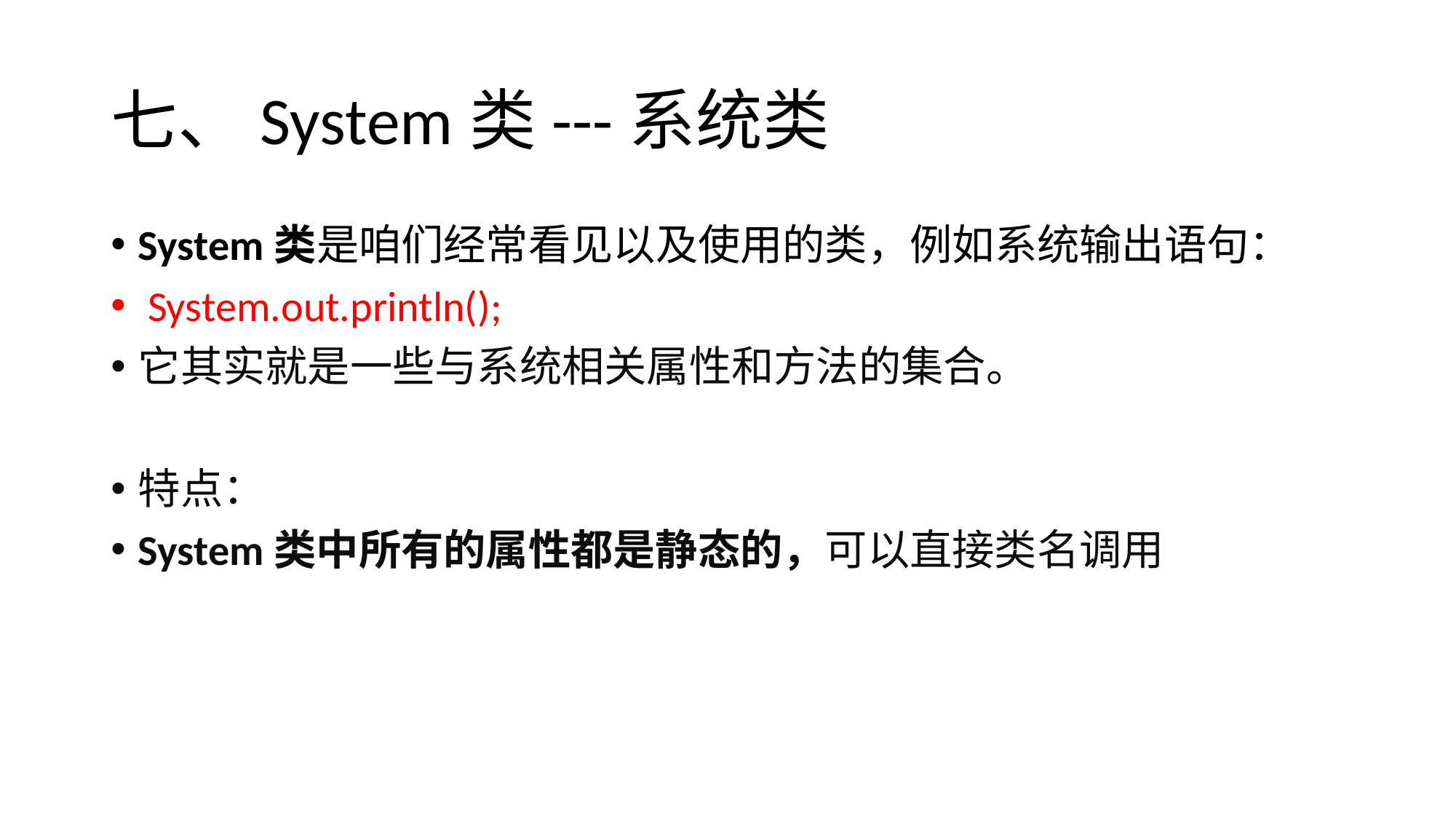

# 七、System类---系统类
System类是咱们经常看见以及使用的类，例如系统输出语句：
 System.out.println();
它其实就是一些与系统相关属性和方法的集合。

特点：
System类中所有的属性都是静态的，可以直接类名调用